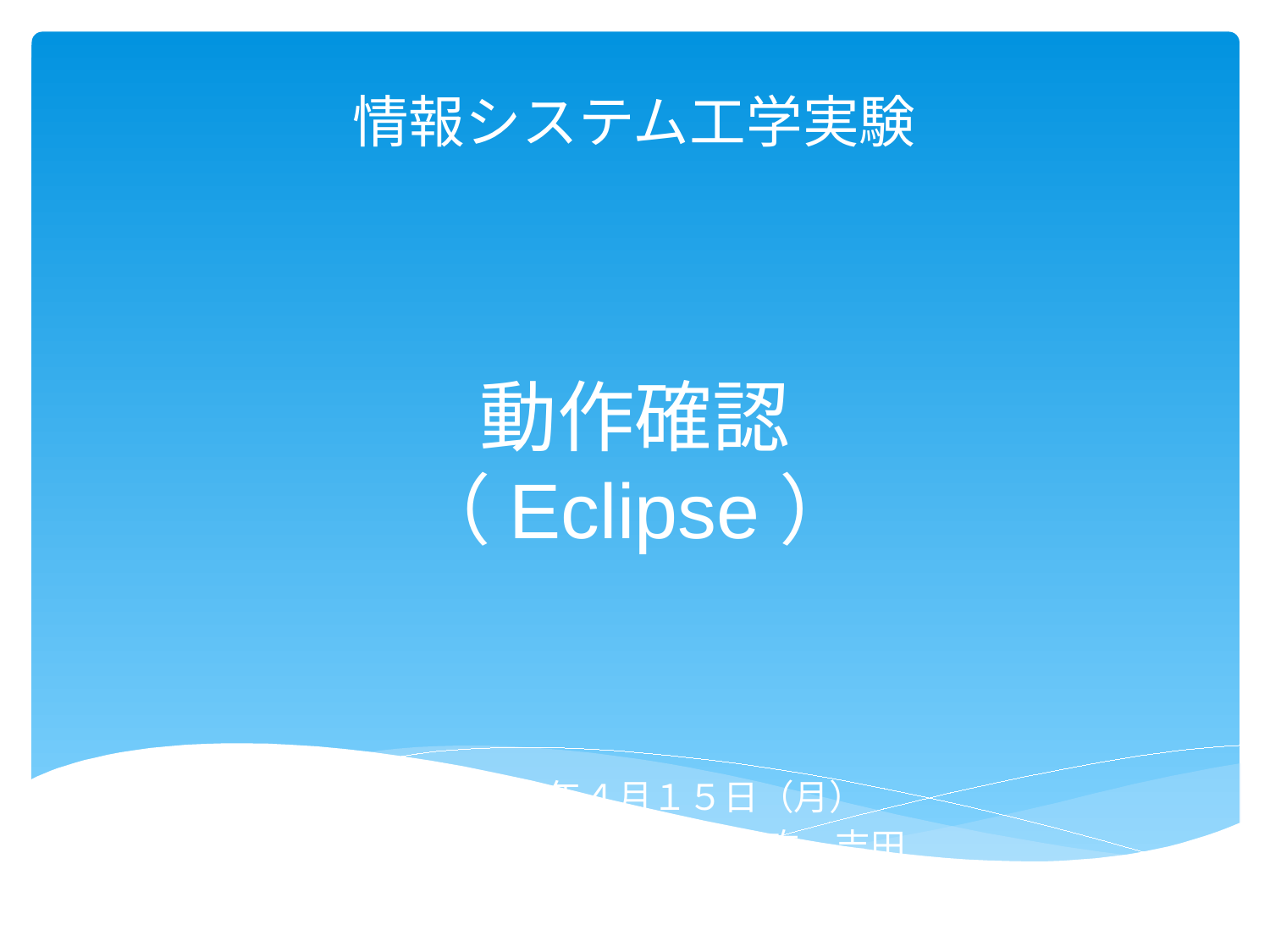

情報システム工学実験
# 動作確認 （Eclipse）
平成３１年４月１５日（月）
情報・経営システム工学専攻　吉田